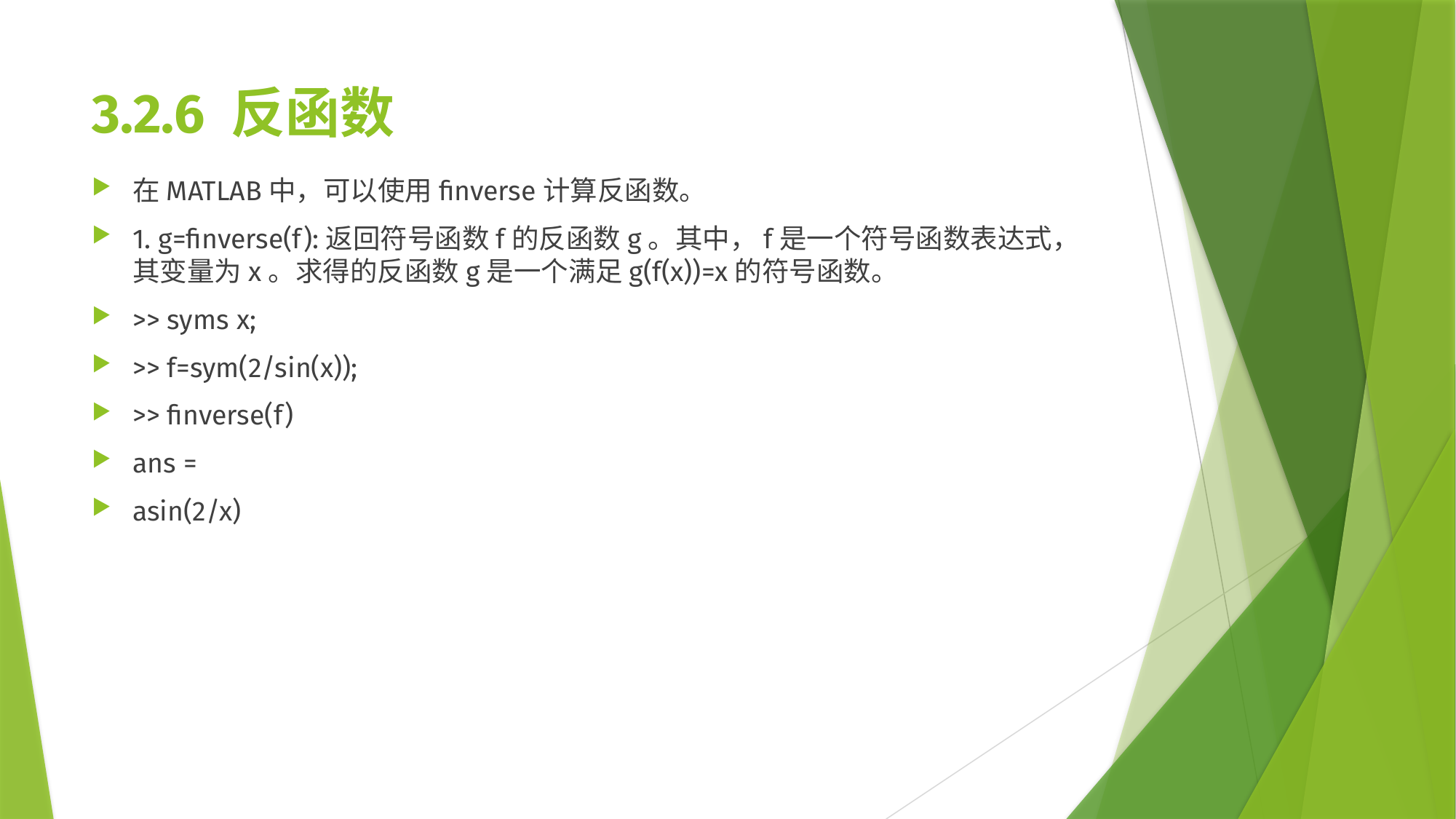

# 3.2.6 反函数
在MATLAB中，可以使用finverse计算反函数。
1. g=finverse(f):返回符号函数f的反函数g。其中，f是一个符号函数表达式，其变量为x。求得的反函数g是一个满足g(f(x))=x的符号函数。
>> syms x;
>> f=sym(2/sin(x));
>> finverse(f)
ans =
asin(2/x)